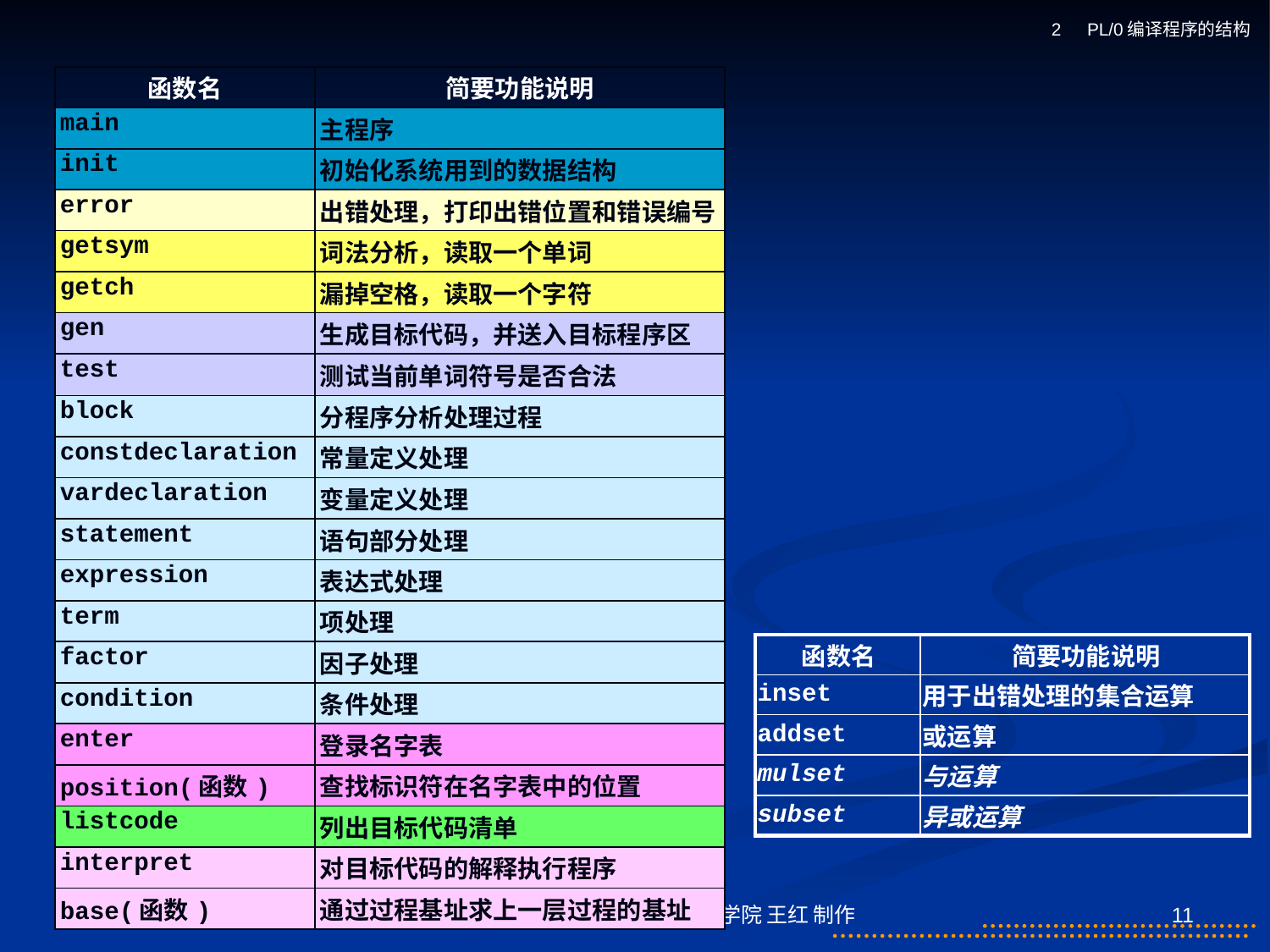

2　PL/0编译程序的结构
| 函数名 | 简要功能说明 |
| --- | --- |
| main | 主程序 |
| init | 初始化系统用到的数据结构 |
| error | 出错处理，打印出错位置和错误编号 |
| getsym | 词法分析，读取一个单词 |
| getch | 漏掉空格，读取一个字符 |
| gen | 生成目标代码，并送入目标程序区 |
| test | 测试当前单词符号是否合法 |
| block | 分程序分析处理过程 |
| constdeclaration | 常量定义处理 |
| vardeclaration | 变量定义处理 |
| statement | 语句部分处理 |
| expression | 表达式处理 |
| term | 项处理 |
| factor | 因子处理 |
| condition | 条件处理 |
| enter | 登录名字表 |
| position(函数) | 查找标识符在名字表中的位置 |
| listcode | 列出目标代码清单 |
| interpret | 对目标代码的解释执行程序 |
| base(函数) | 通过过程基址求上一层过程的基址 |
| 函数名 | 简要功能说明 |
| --- | --- |
| inset | 用于出错处理的集合运算 |
| addset | 或运算 |
| mulset | 与运算 |
| subset | 异或运算 |
华北电力大学控制与计算机工程学院 王红 制作
11